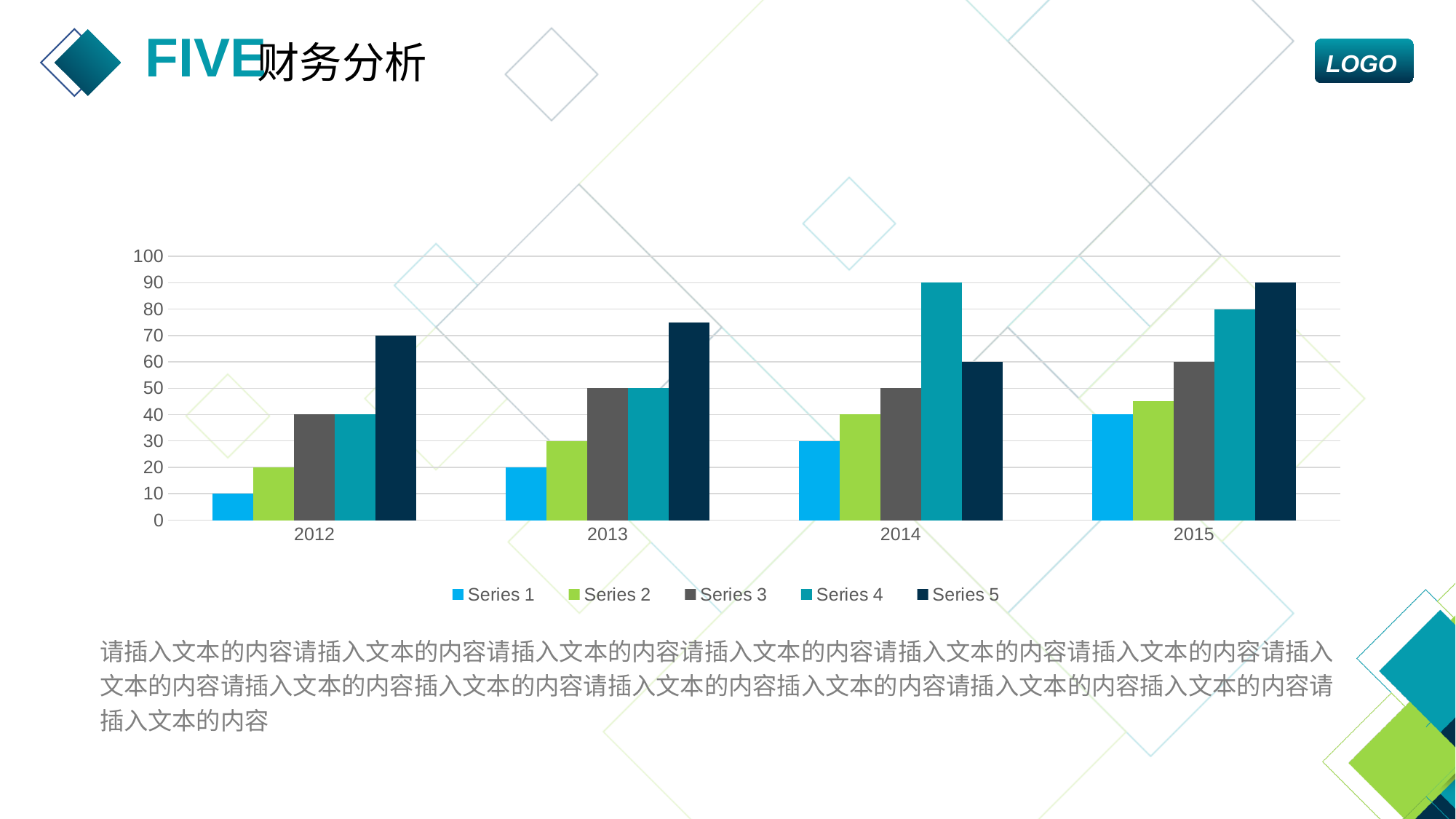

FIVE
财务分析

### Chart

| Category | Series 1 | Series 2 | Series 3 | Series 4 | Series 5 |
|---|---|---|---|---|---|
| 2012 | 10.0 | 20.0 | 40.0 | 40.0 | 70.0 |
| 2013 | 20.0 | 30.0 | 50.0 | 50.0 | 75.0 |
| 2014 | 30.0 | 40.0 | 50.0 | 90.0 | 60.0 |
| 2015 | 40.0 | 45.0 | 60.0 | 80.0 | 90.0 |
请插入文本的内容请插入文本的内容请插入文本的内容请插入文本的内容请插入文本的内容请插入文本的内容请插入文本的内容请插入文本的内容插入文本的内容请插入文本的内容插入文本的内容请插入文本的内容插入文本的内容请插入文本的内容